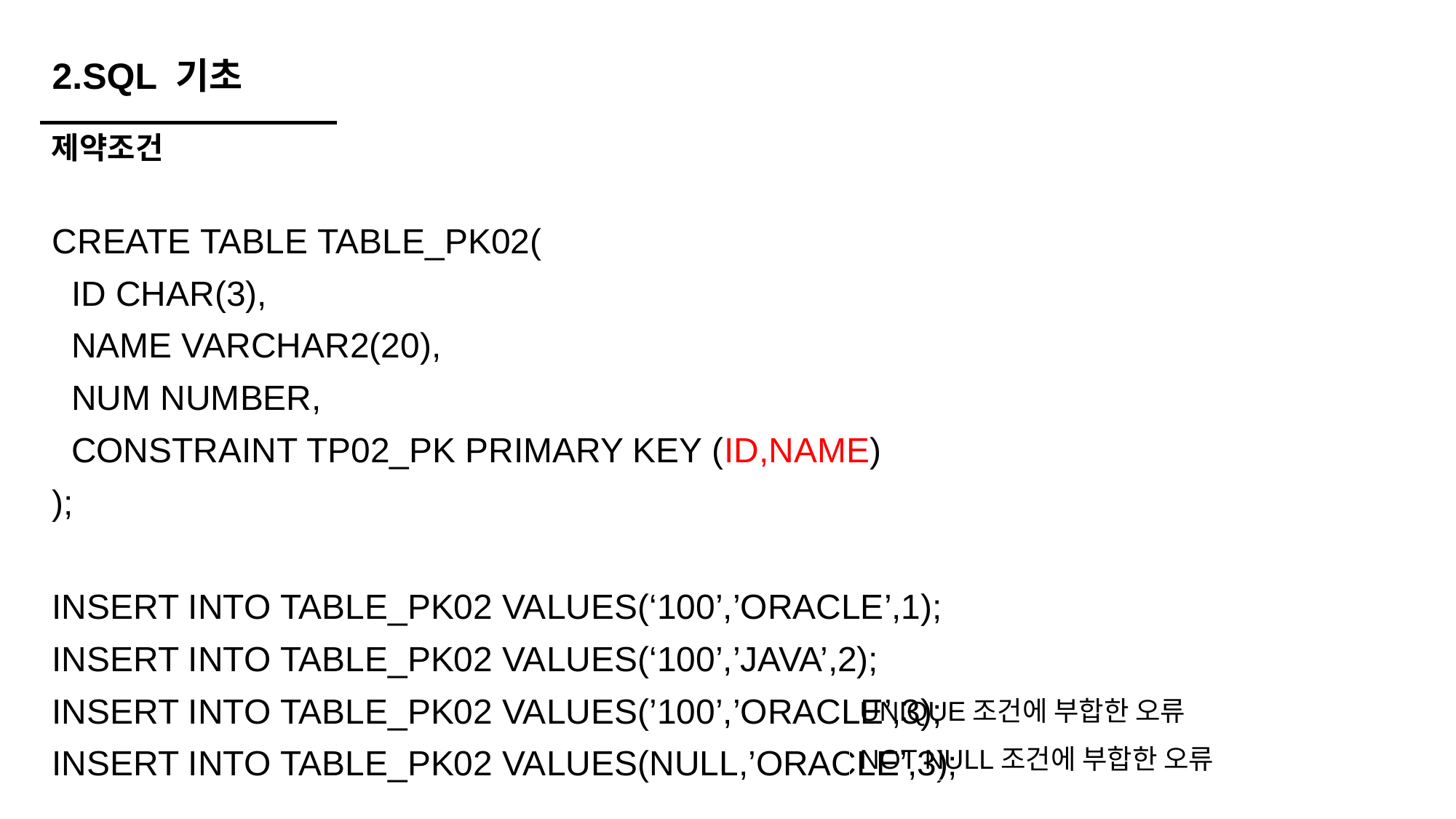

# 2.SQL 기초
제약조건
CREATE TABLE TABLE_PK02(
  ID CHAR(3),
  NAME VARCHAR2(20),
  NUM NUMBER,
  CONSTRAINT TP02_PK PRIMARY KEY (ID,NAME)
);

INSERT INTO TABLE_PK02 VALUES(‘100’,’ORACLE’,1);
INSERT INTO TABLE_PK02 VALUES(‘100’,’JAVA’,2);
INSERT INTO TABLE_PK02 VALUES(’100’,’ORACLE’,3);
INSERT INTO TABLE_PK02 VALUES(NULL,’ORACLE’,3);
UNIQUE조건에 부합한 오류
NOT NULL조건에 부합한 오류